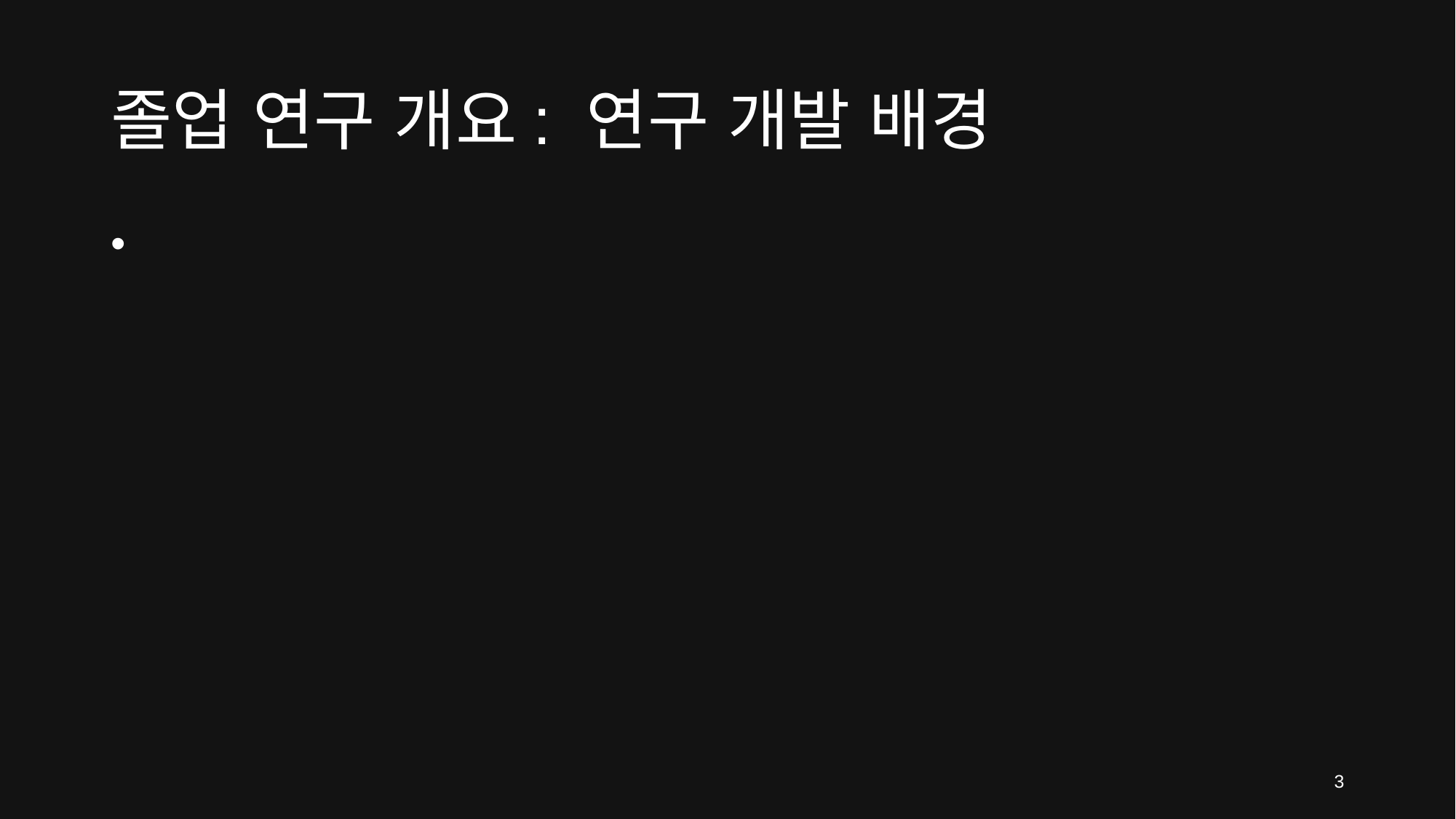

# 졸업 연구 개요: 연구 개발 배경

3